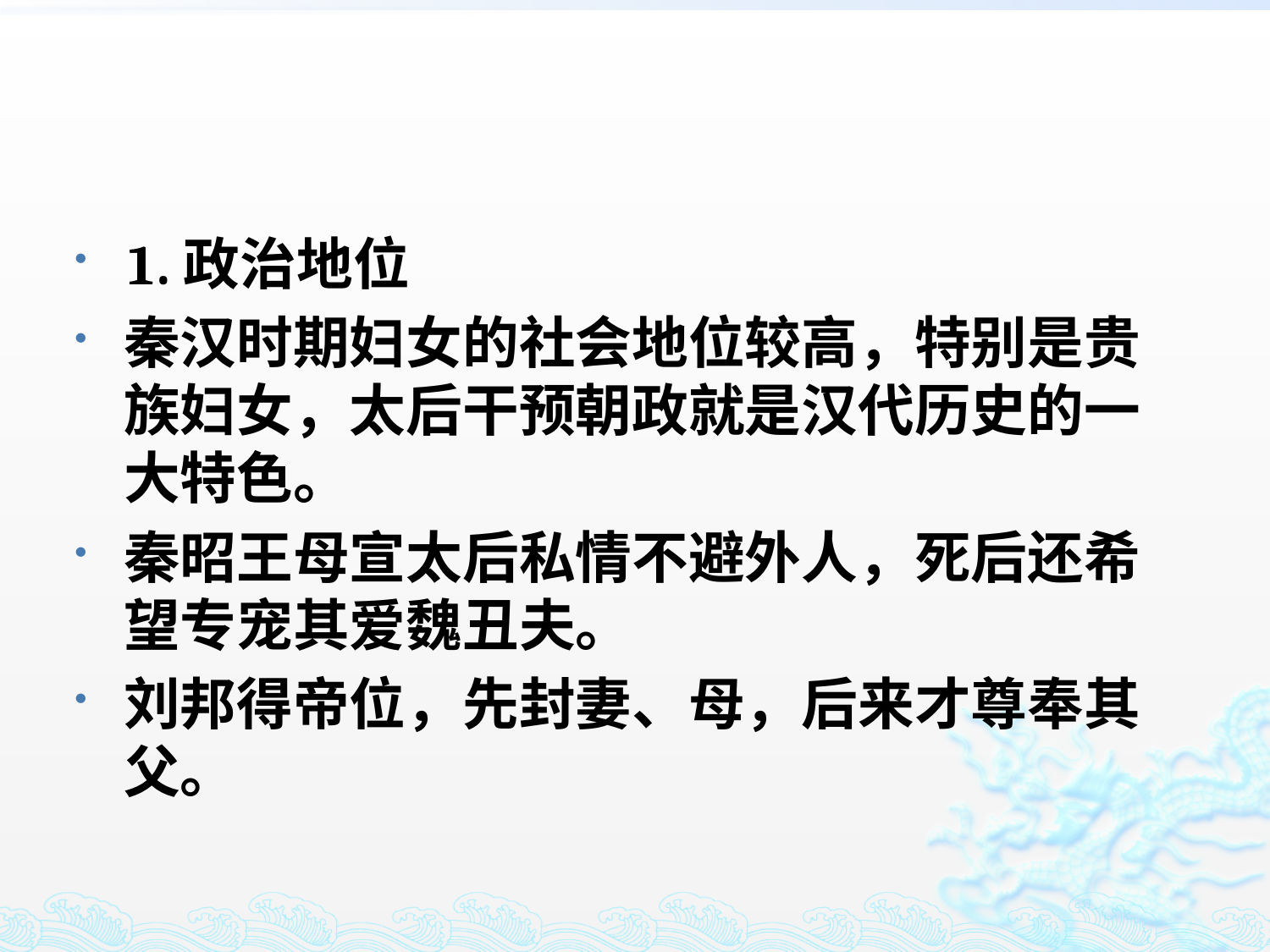

#
1.政治地位
秦汉时期妇女的社会地位较高，特别是贵族妇女，太后干预朝政就是汉代历史的一大特色。
秦昭王母宣太后私情不避外人，死后还希望专宠其爱魏丑夫。
刘邦得帝位，先封妻、母，后来才尊奉其父。